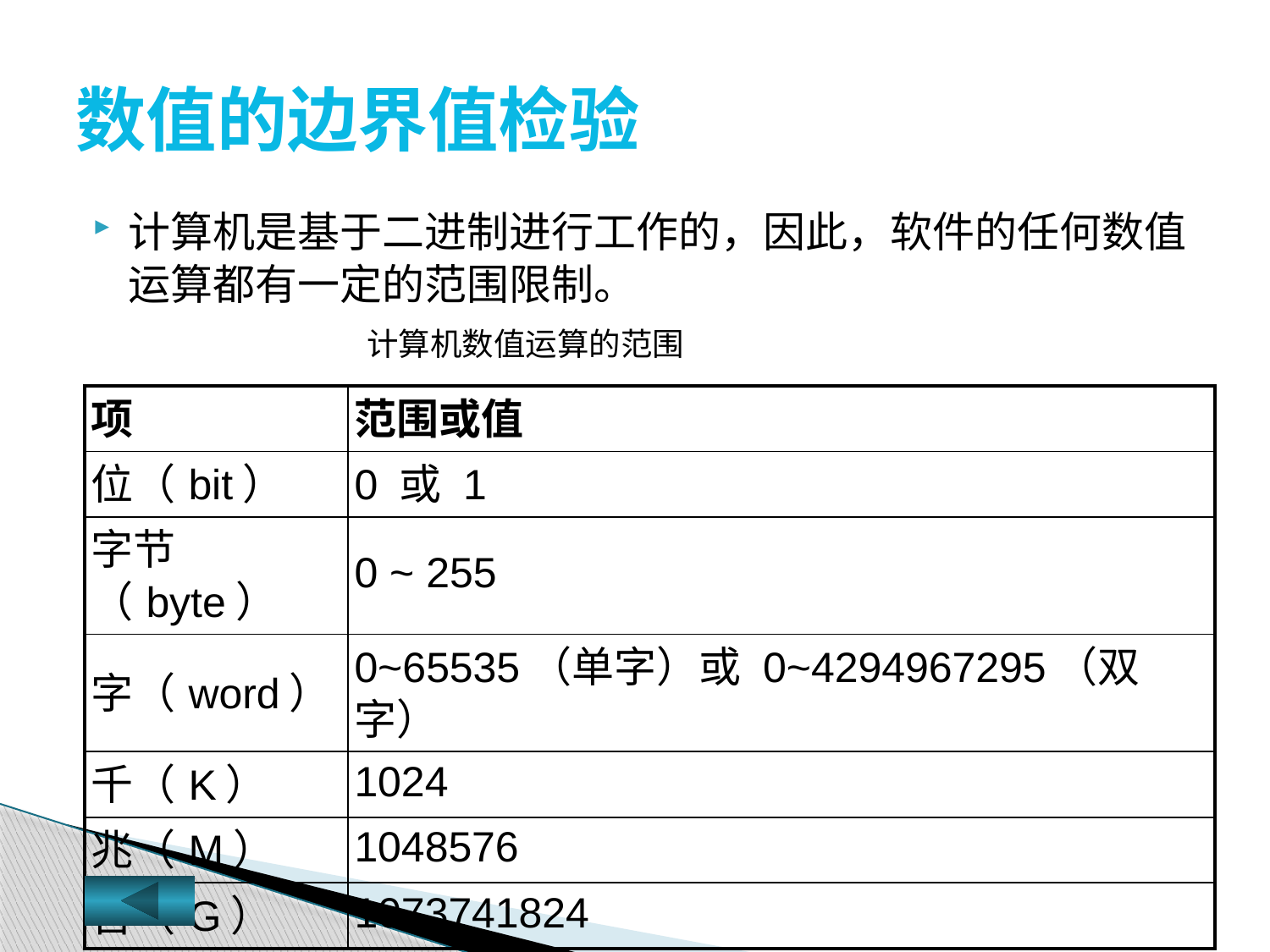

# 数值的边界值检验
计算机是基于二进制进行工作的，因此，软件的任何数值运算都有一定的范围限制。
          计算机数值运算的范围
| 项 | 范围或值 |
| --- | --- |
| 位（bit） | 0 或 1 |
| 字节（byte） | 0 ~ 255 |
| 字（word） | 0~65535（单字）或 0~4294967295（双字） |
| 千（K） | 1024 |
| 兆（M） | 1048576 |
| 吉（G） | 1073741824 |